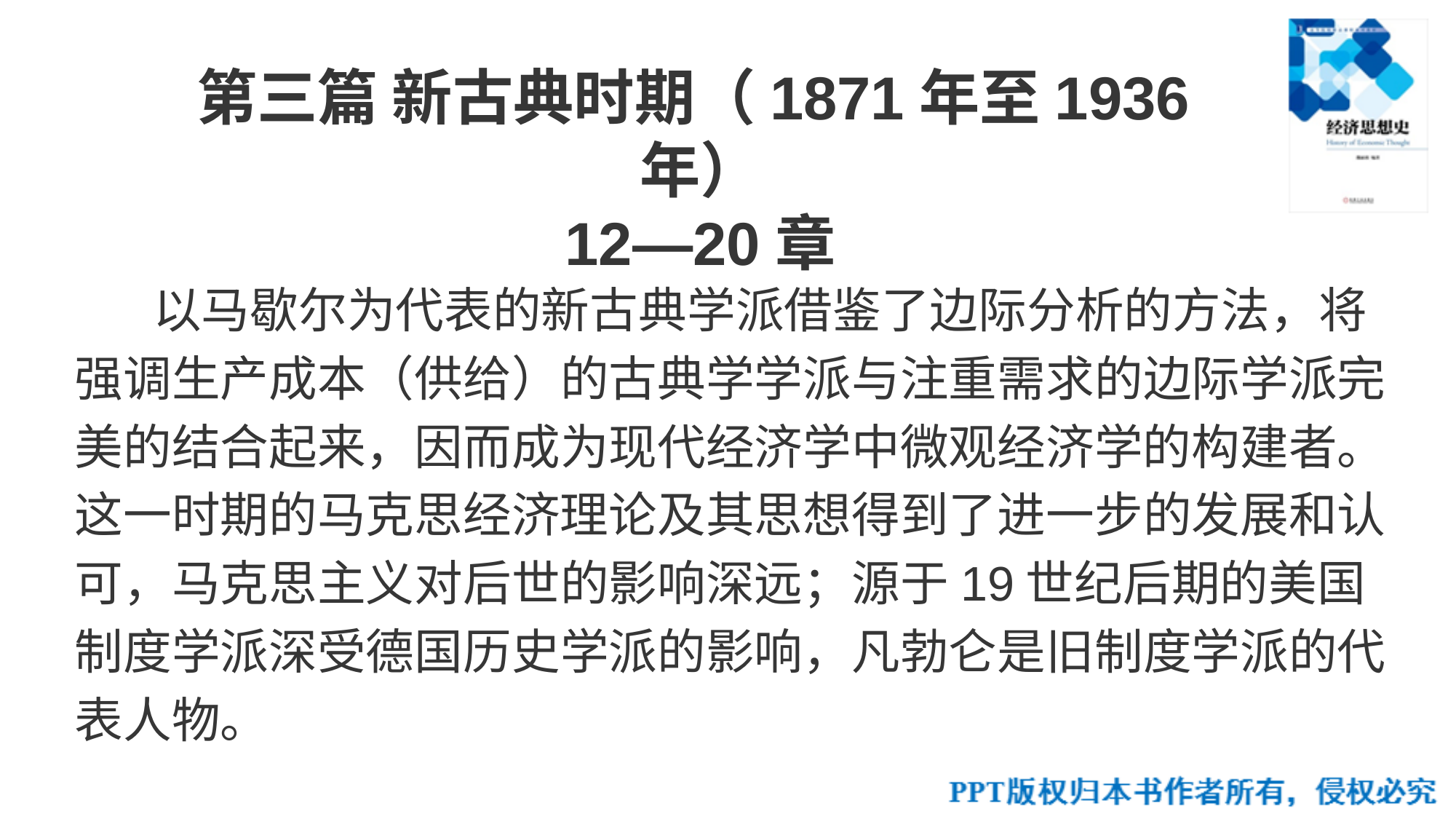

# 第三篇 新古典时期（1871年至1936年） 12—20章
      以马歇尔为代表的新古典学派借鉴了边际分析的方法，将强调生产成本（供给）的古典学学派与注重需求的边际学派完美的结合起来，因而成为现代经济学中微观经济学的构建者。这一时期的马克思经济理论及其思想得到了进一步的发展和认可，马克思主义对后世的影响深远；源于19世纪后期的美国制度学派深受德国历史学派的影响，凡勃仑是旧制度学派的代表人物。